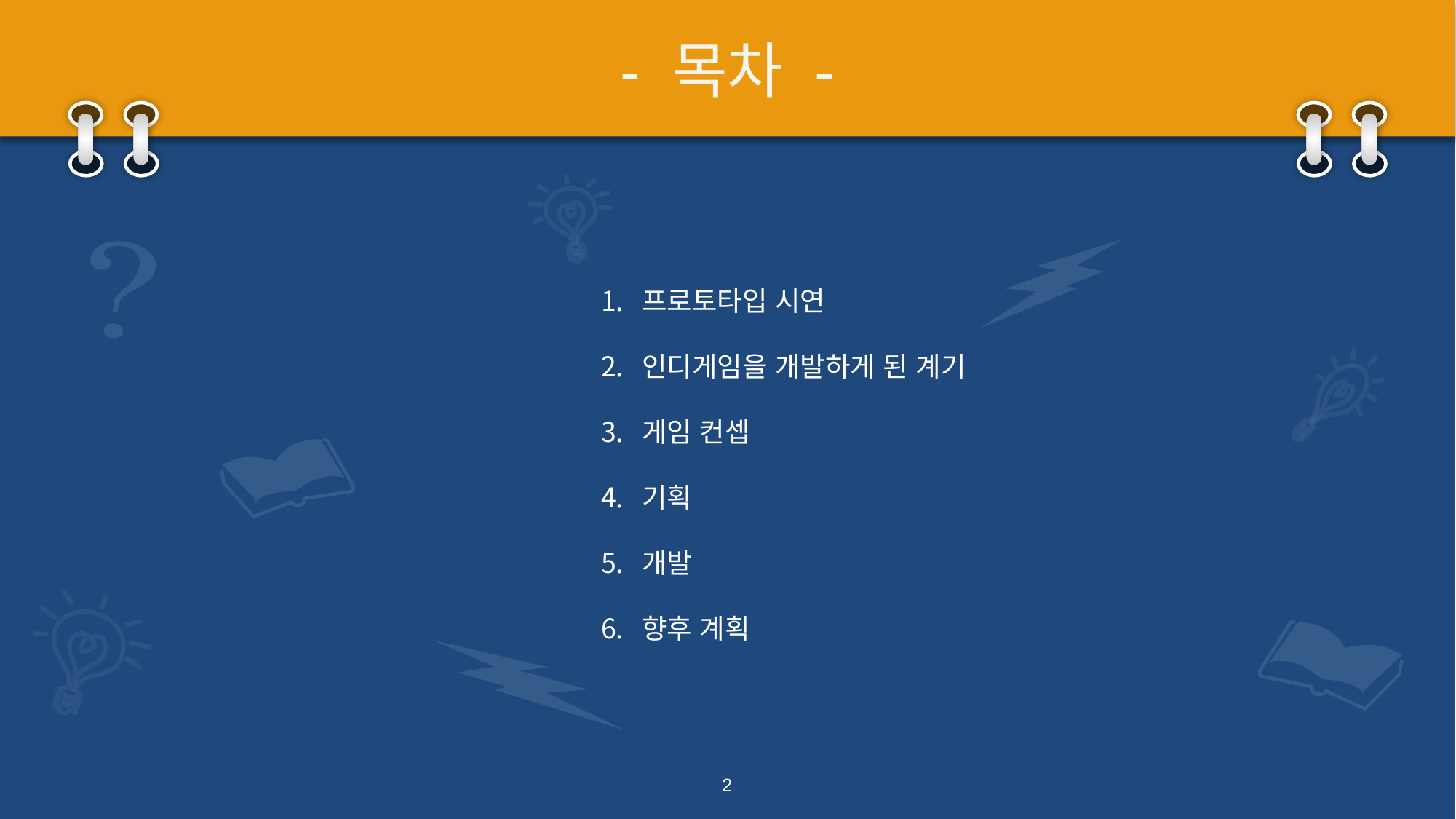

# - 목차 -

프로토타입 시연

인디게임을 개발하게 된 계기

게임 컨셉

기획

개발

향후 계획
2